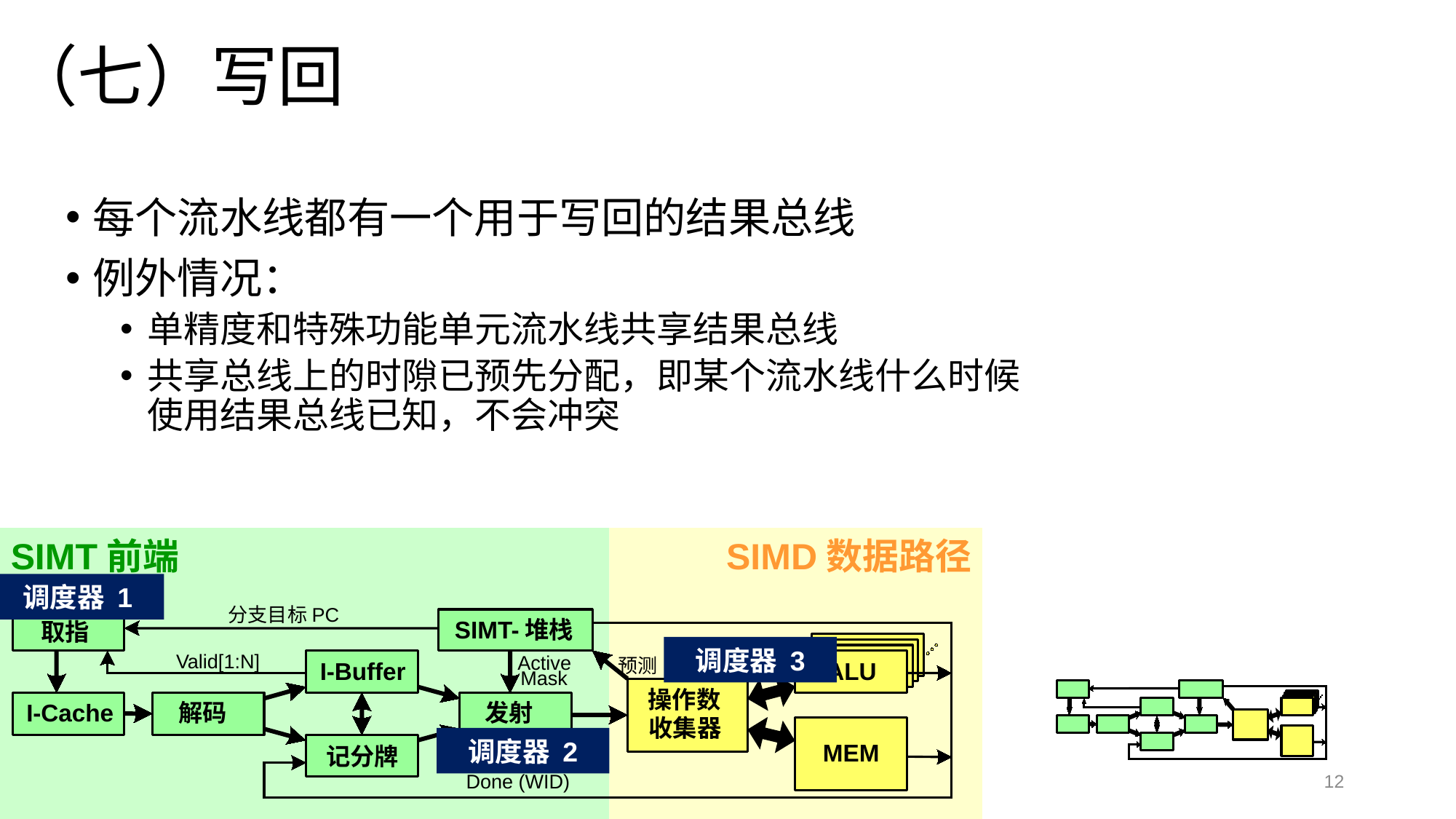

# （七）写回

每个流水线都有一个用于写回的结果总线
例外情况：
单精度和特殊功能单元流水线共享结果总线
共享总线上的时隙已预先分配，即某个流水线什么时候使用结果总线已知，不会冲突
SIMT前端
SIMD数据路径
调度器 1
分支目标PC

SIMT-堆栈
取指

ALU

ALU

Valid[1:N]
Active
ALU

预测
I-Buffer
ALU

Mask

操作数

I-Cache
解码
发射

收集器

MEM
记分牌

Done (WID)
调度器 3
调度器 2

12